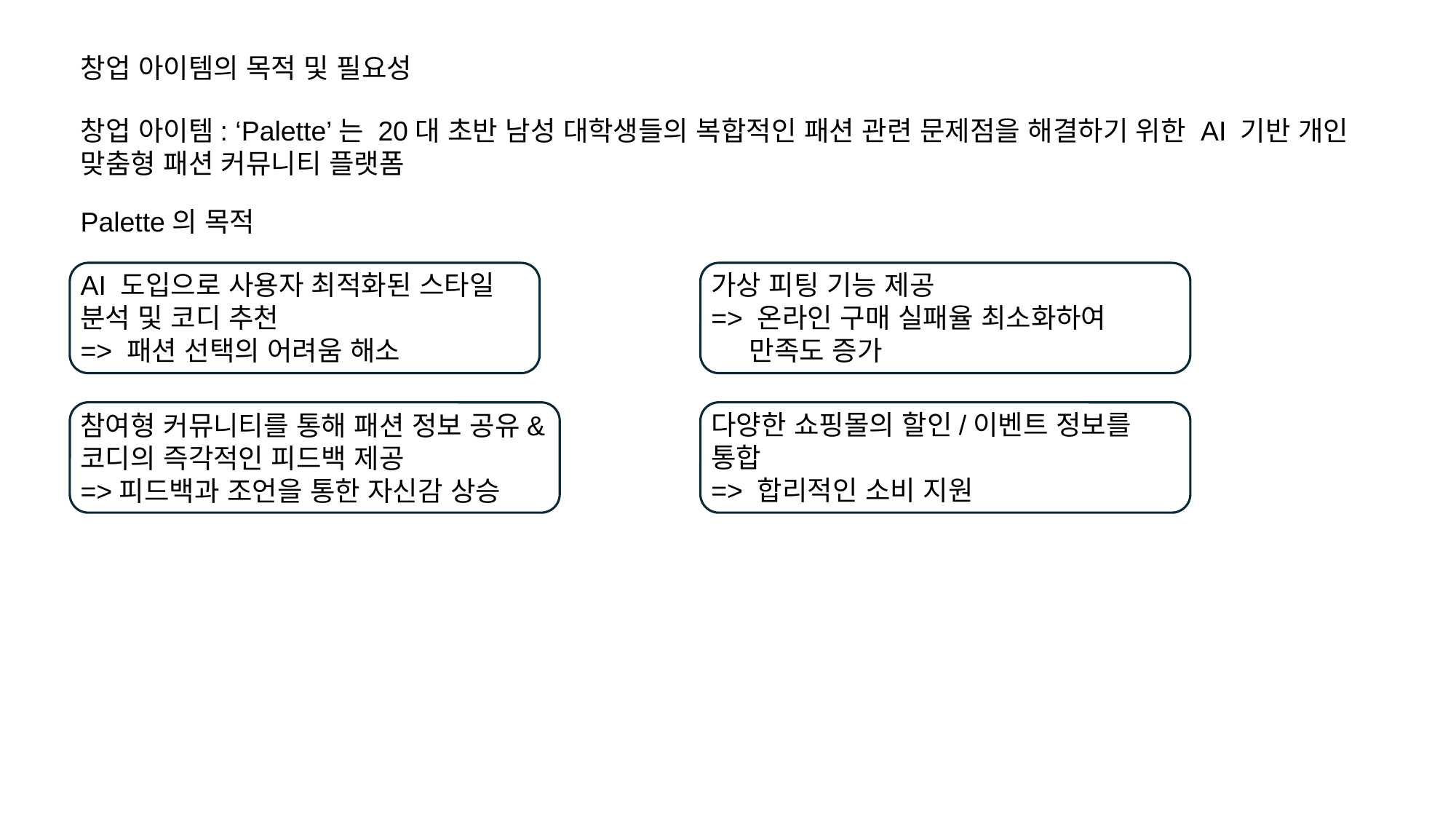

창업 아이템의 목적 및 필요성
창업 아이템: ‘Palette’는 20대 초반 남성 대학생들의 복합적인 패션 관련 문제점을 해결하기 위한 AI 기반 개인 맞춤형 패션 커뮤니티 플랫폼
Palette의 목적

AI 도입으로 사용자 최적화된 스타일 분석 및 코디 추천
=> 패션 선택의 어려움 해소

가상 피팅 기능 제공
=> 온라인 구매 실패율 최소화하여
     만족도 증가

다양한 쇼핑몰의 할인/이벤트 정보를 통합
=> 합리적인 소비 지원
참여형 커뮤니티를 통해 패션 정보 공유& 코디의 즉각적인 피드백 제공
=>피드백과 조언을 통한 자신감 상승